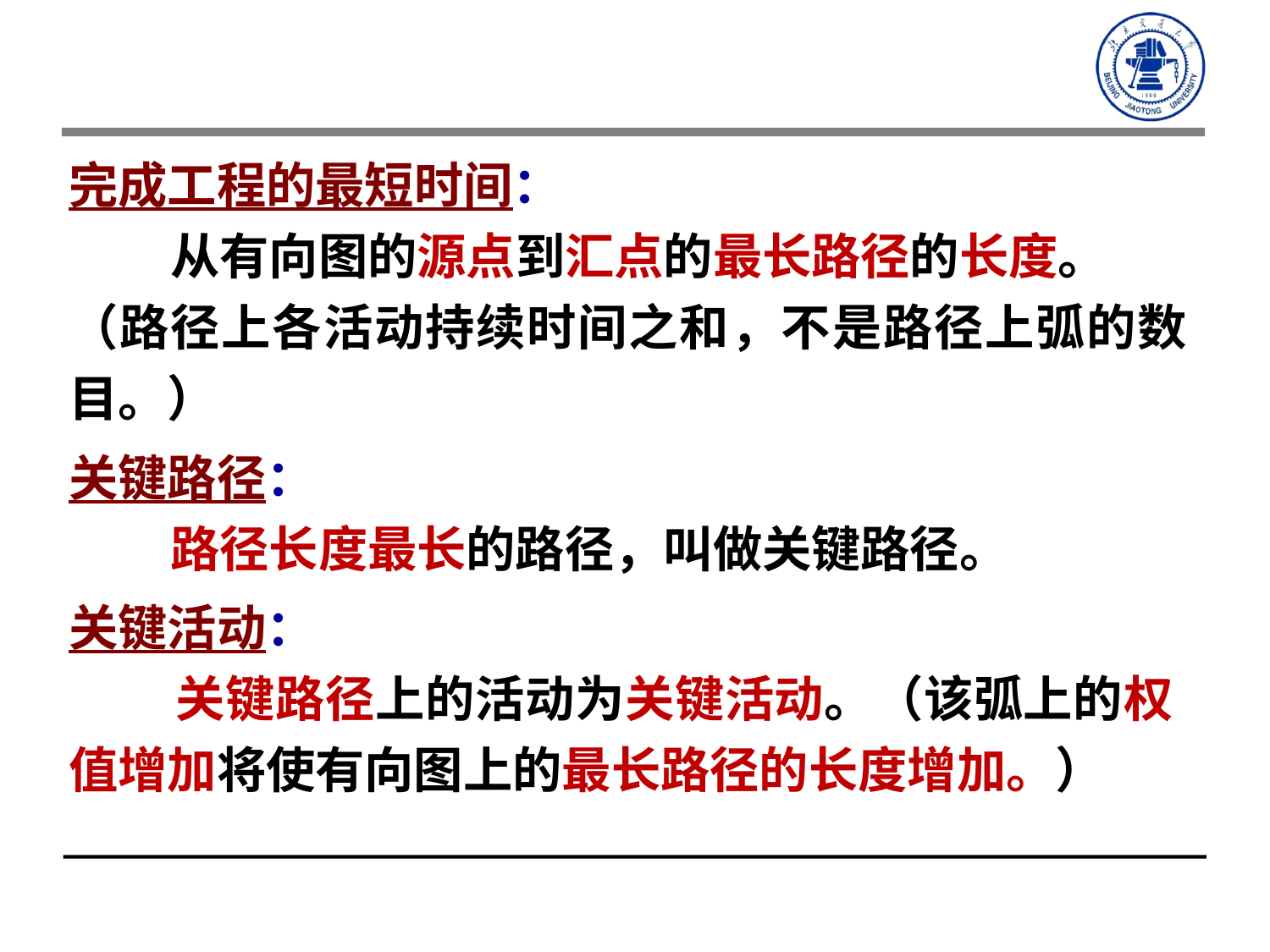

完成工程的最短时间：
        从有向图的源点到汇点的最长路径的长度。
（路径上各活动持续时间之和，不是路径上弧的数目。）
关键路径：
        路径长度最长的路径，叫做关键路径。
关键活动：
        关键路径上的活动为关键活动。（该弧上的权值增加将使有向图上的最长路径的长度增加。）